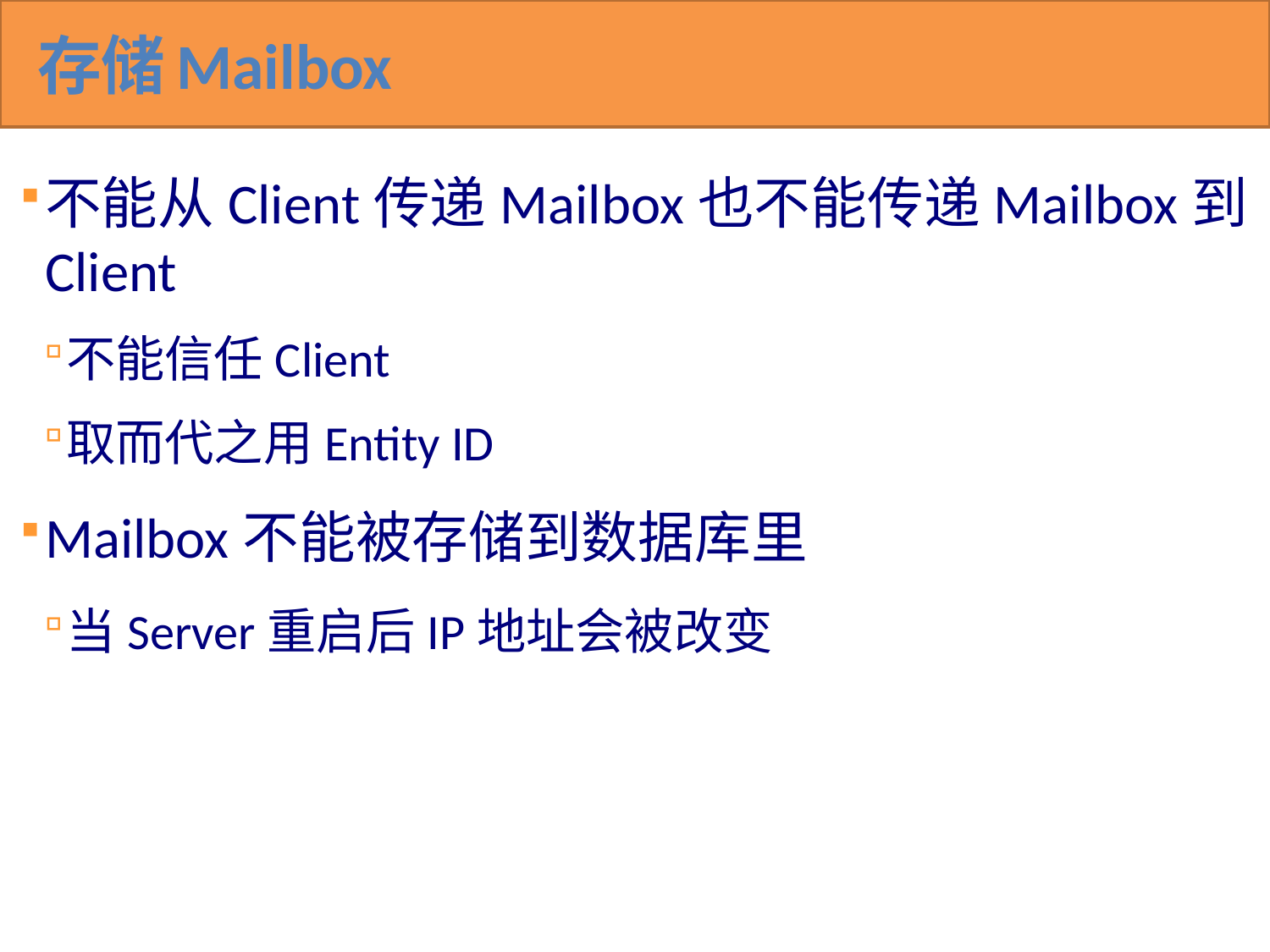

# 存储Mailbox
不能从Client传递Mailbox也不能传递Mailbox到Client
不能信任Client
取而代之用Entity ID
Mailbox不能被存储到数据库里
当Server重启后IP地址会被改变